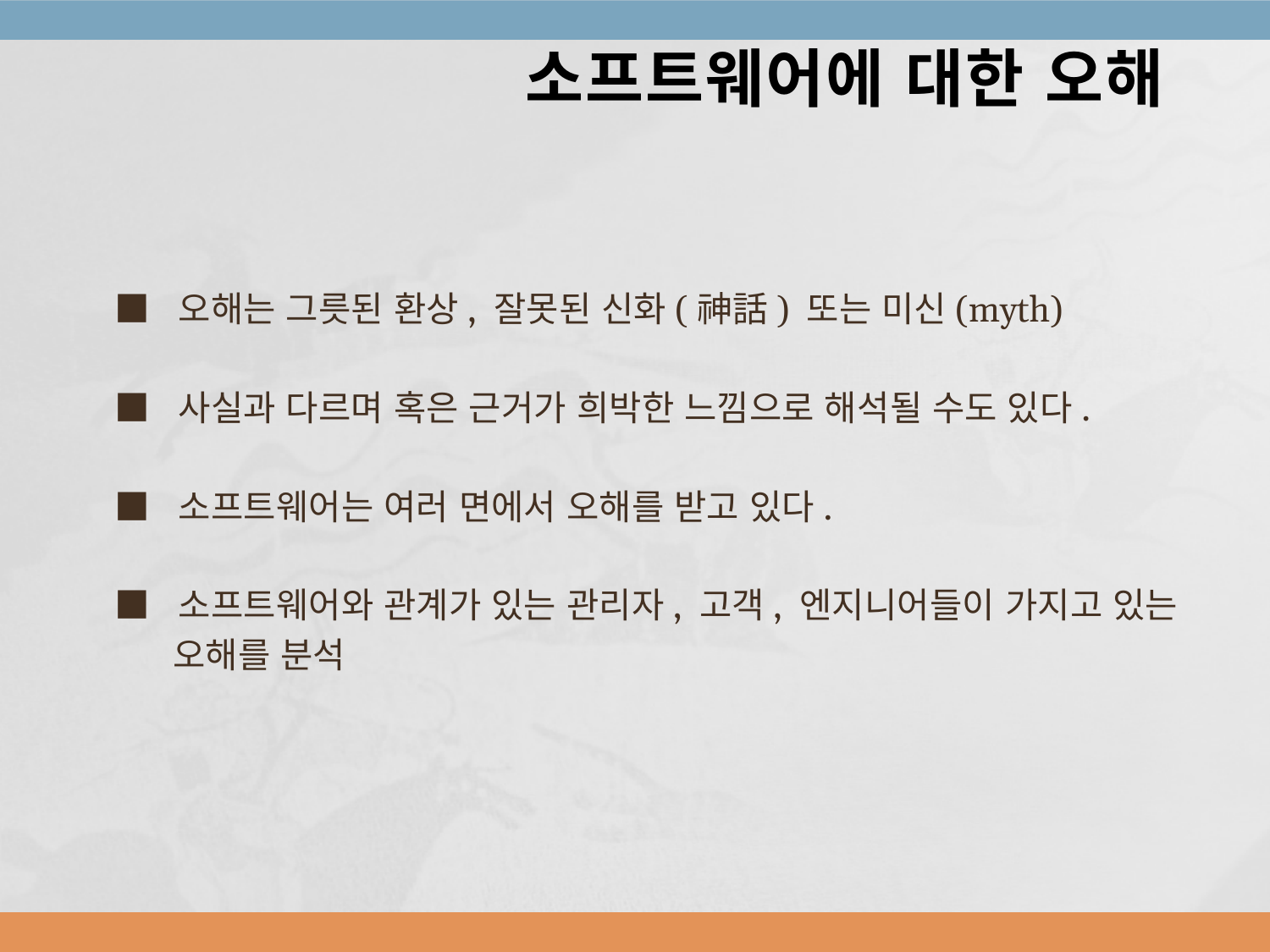

소프트웨어에 대한 오해

■  오해는 그릇된 환상, 잘못된 신화(神話) 또는 미신(myth)

■  사실과 다르며 혹은 근거가 희박한 느낌으로 해석될 수도 있다.

■  소프트웨어는 여러 면에서 오해를 받고 있다.

■  소프트웨어와 관계가 있는 관리자, 고객, 엔지니어들이 가지고 있는
     오해를 분석